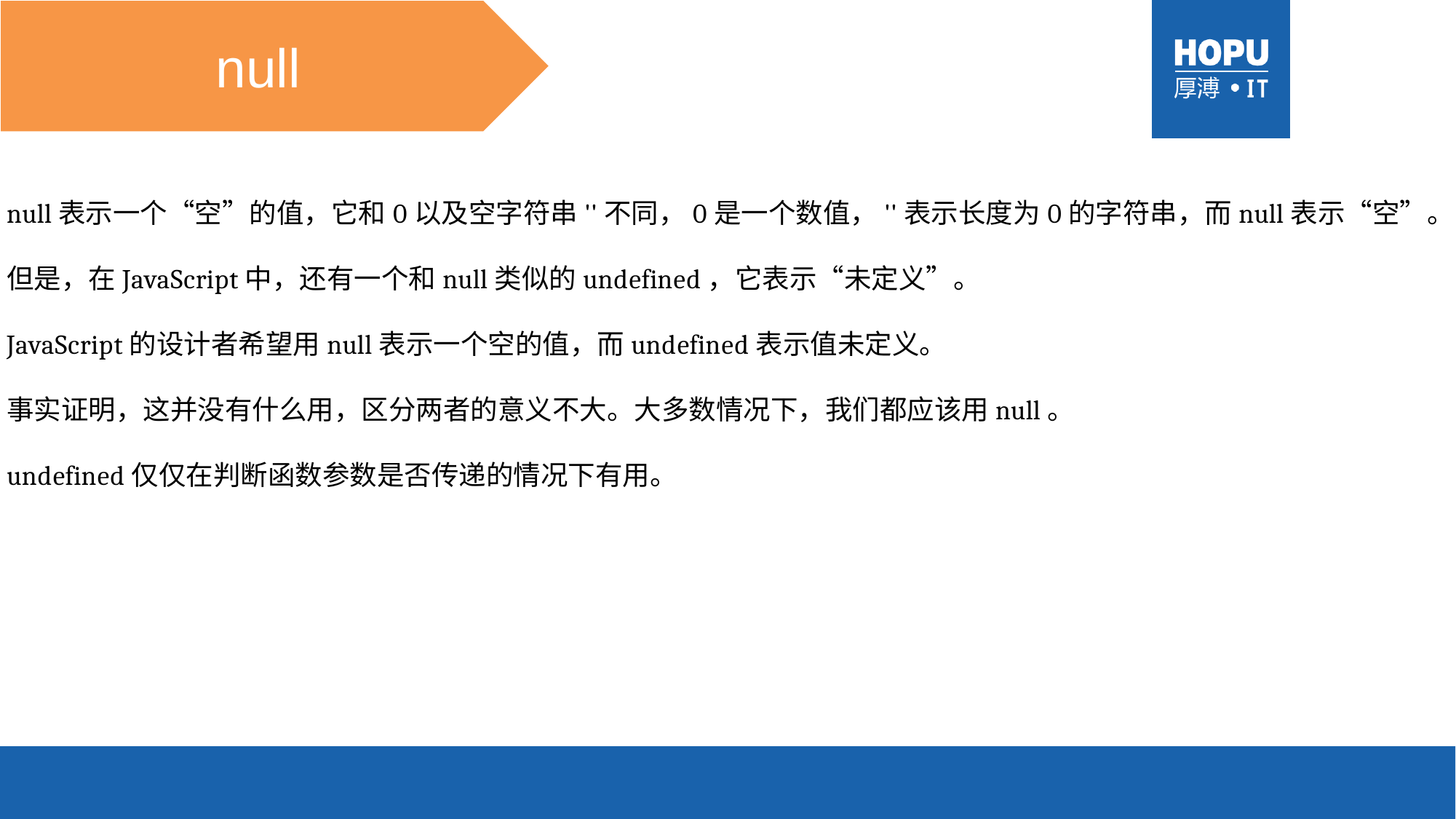

null

null表示一个“空”的值，它和0以及空字符串''不同，0是一个数值，''表示长度为0的字符串，而null表示“空”。

但是，在JavaScript中，还有一个和null类似的undefined，它表示“未定义”。

JavaScript的设计者希望用null表示一个空的值，而undefined表示值未定义。

事实证明，这并没有什么用，区分两者的意义不大。大多数情况下，我们都应该用null。

undefined仅仅在判断函数参数是否传递的情况下有用。